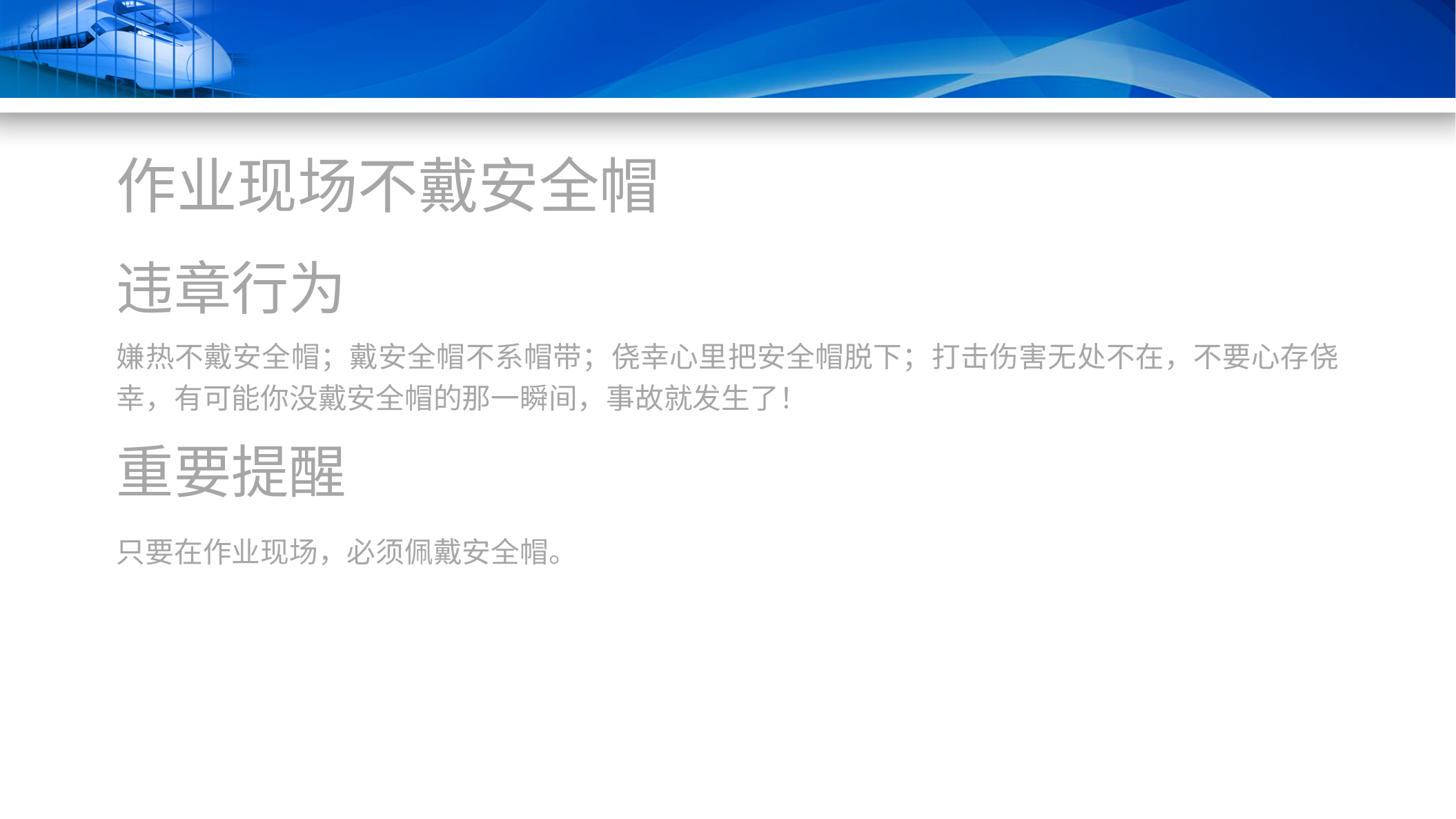

作业现场不戴安全帽
违章行为
嫌热不戴安全帽；戴安全帽不系帽带；侥幸心里把安全帽脱下；打击伤害无处不在，不要心存侥幸，有可能你没戴安全帽的那一瞬间，事故就发生了！
重要提醒
只要在作业现场，必须佩戴安全帽。